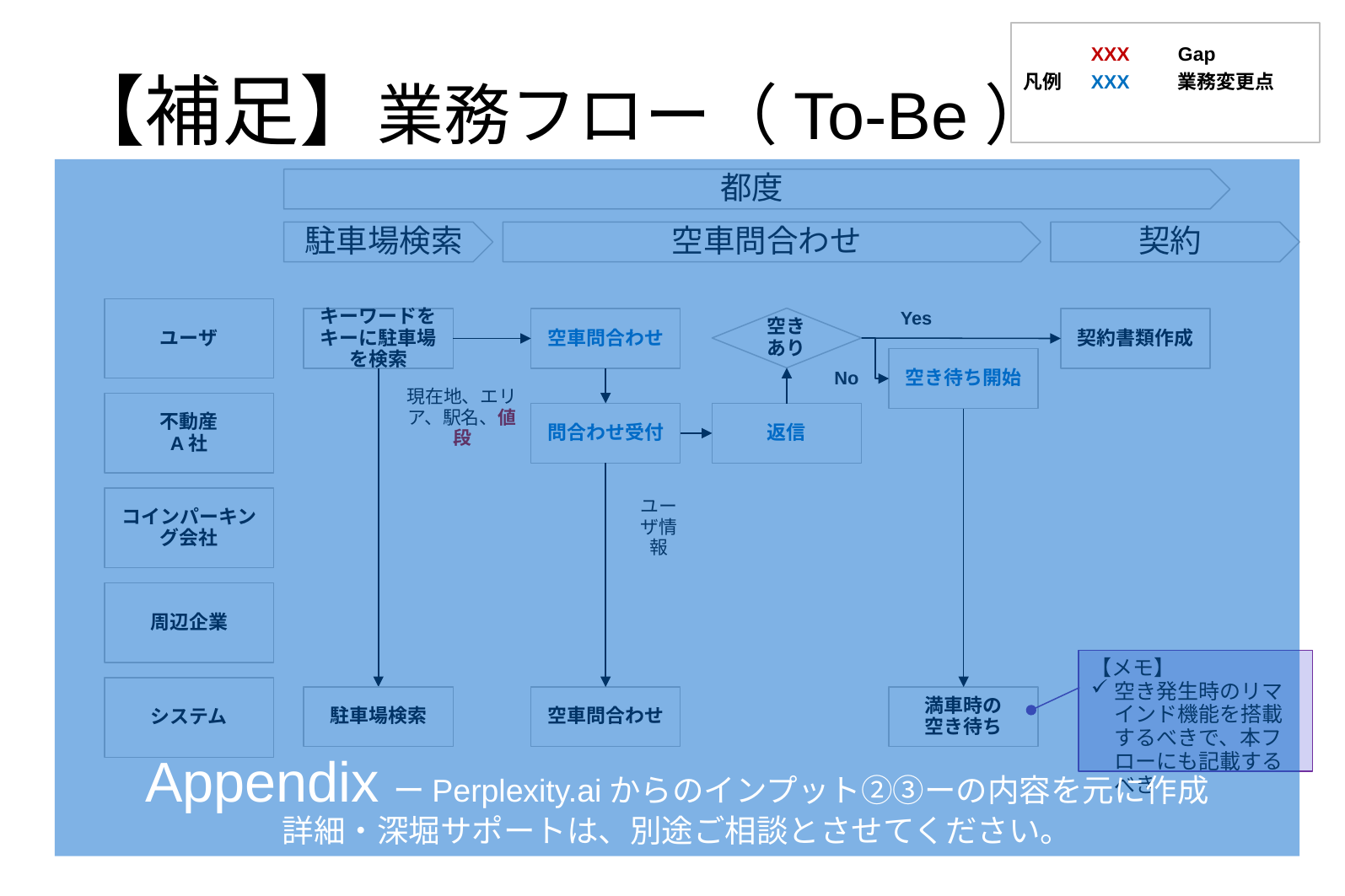

凡例
# 【補足】業務フロー（To-Be）
XXX
Gap
XXX
業務変更点
AppendixーPerplexity.aiからのインプット➁③ーの内容を元に作成
詳細・深堀サポートは、別途ご相談とさせてください。
都度
駐車場検索
空車問合わせ
契約
ユーザ
空きあり
キーワードをキーに駐車場を検索
空車問合わせ
Yes
契約書類作成
空き待ち開始
No
不動産
A社
現在地、エリア、駅名、値段
問合わせ受付
返信

コインパーキング会社
ユーザ情報

周辺企業
【メモ】
空き発生時のリマインド機能を搭載するべきで、本フローにも記載するべき
システム
駐車場検索
空車問合わせ
満車時の
空き待ち